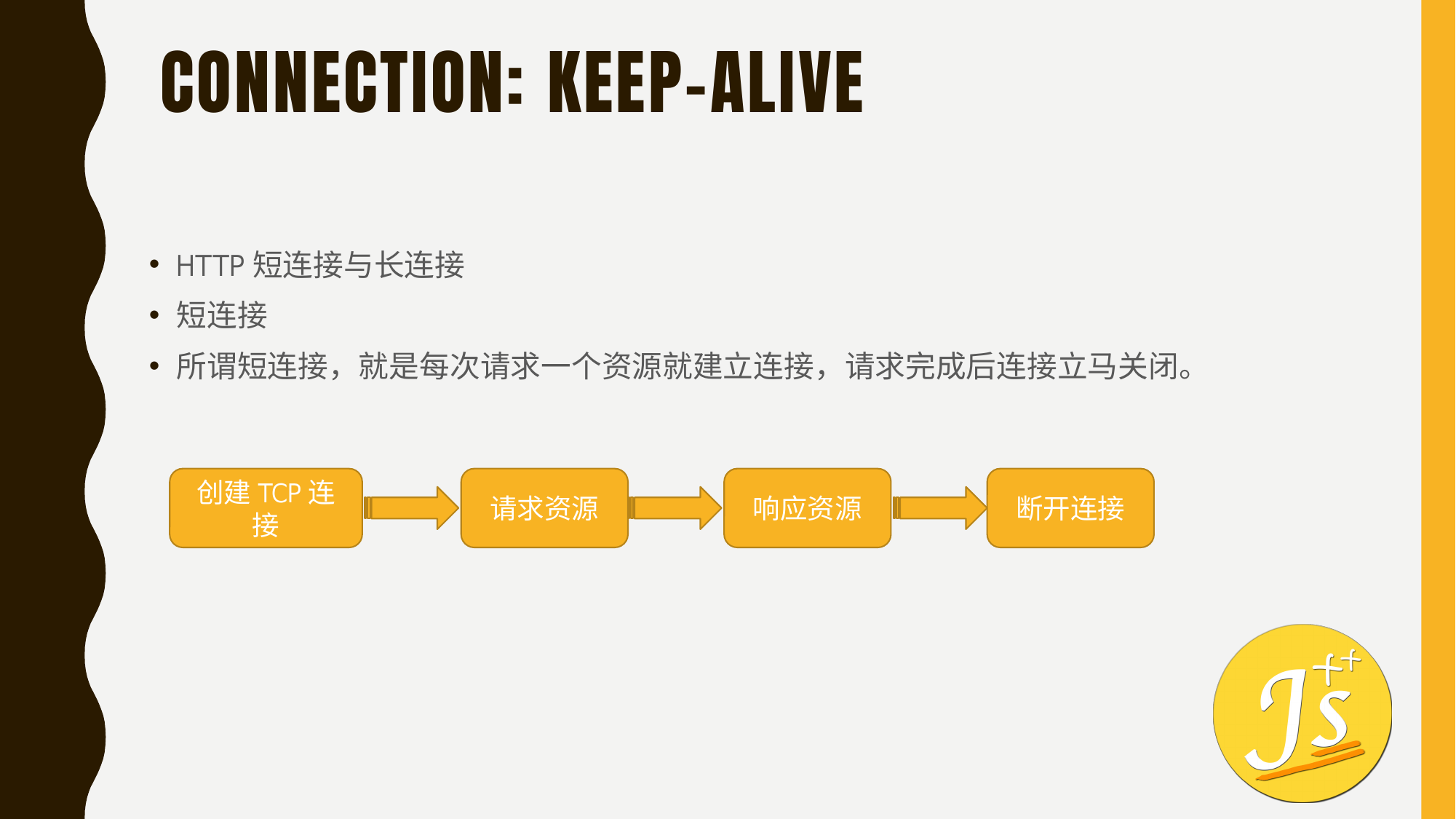

# Connection: keep-alive
HTTP短连接与长连接
短连接
所谓短连接，就是每次请求一个资源就建立连接，请求完成后连接立马关闭。
创建TCP连接
请求资源
响应资源
断开连接